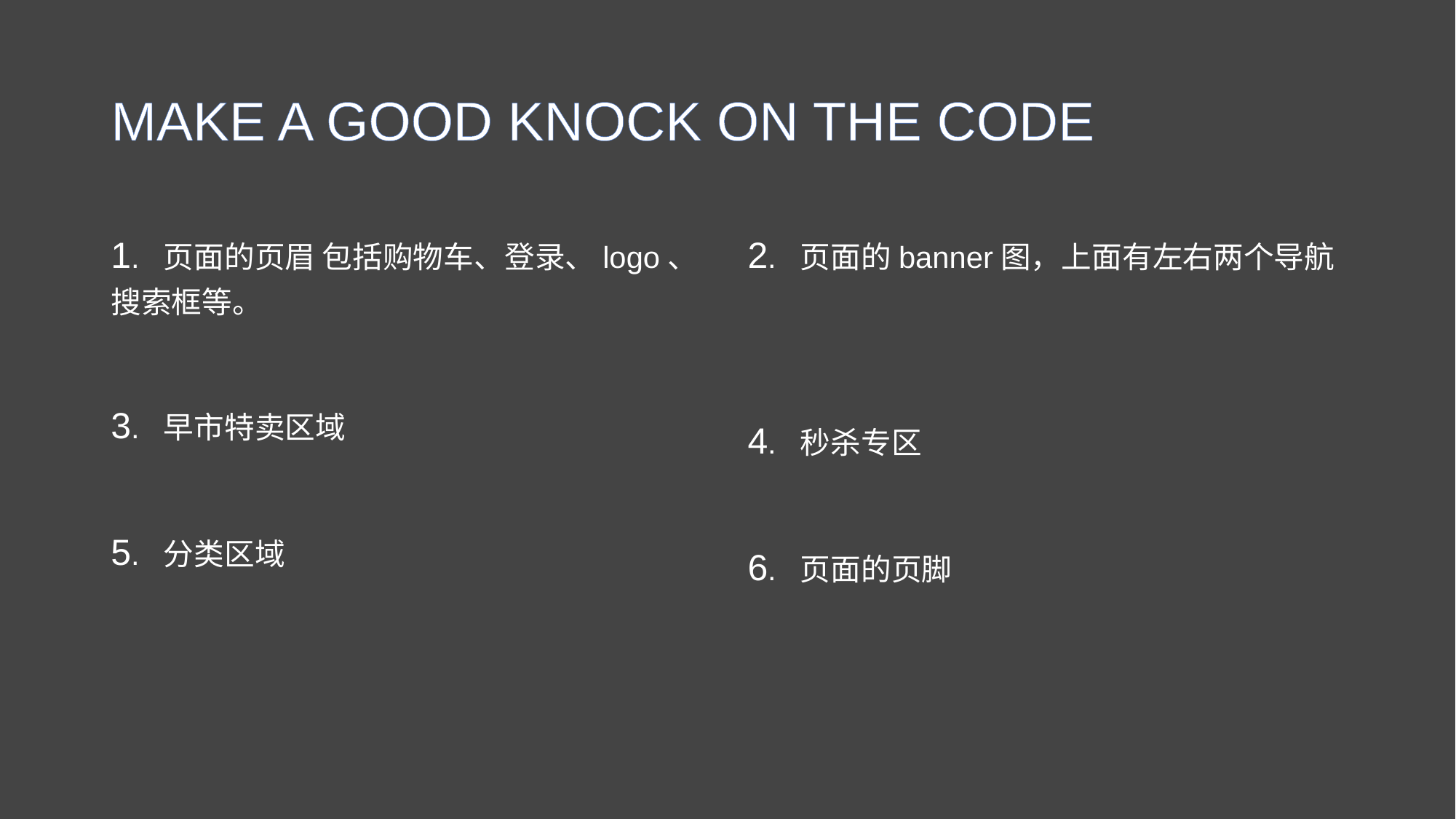

# MAKE A GOOD KNOCK ON THE CODE
1.  页面的页眉 包括购物车、登录、logo、搜索框等。

3.  早市特卖区域

5.  分类区域
2.  页面的banner图，上面有左右两个导航

4.  秒杀专区

6.  页面的页脚